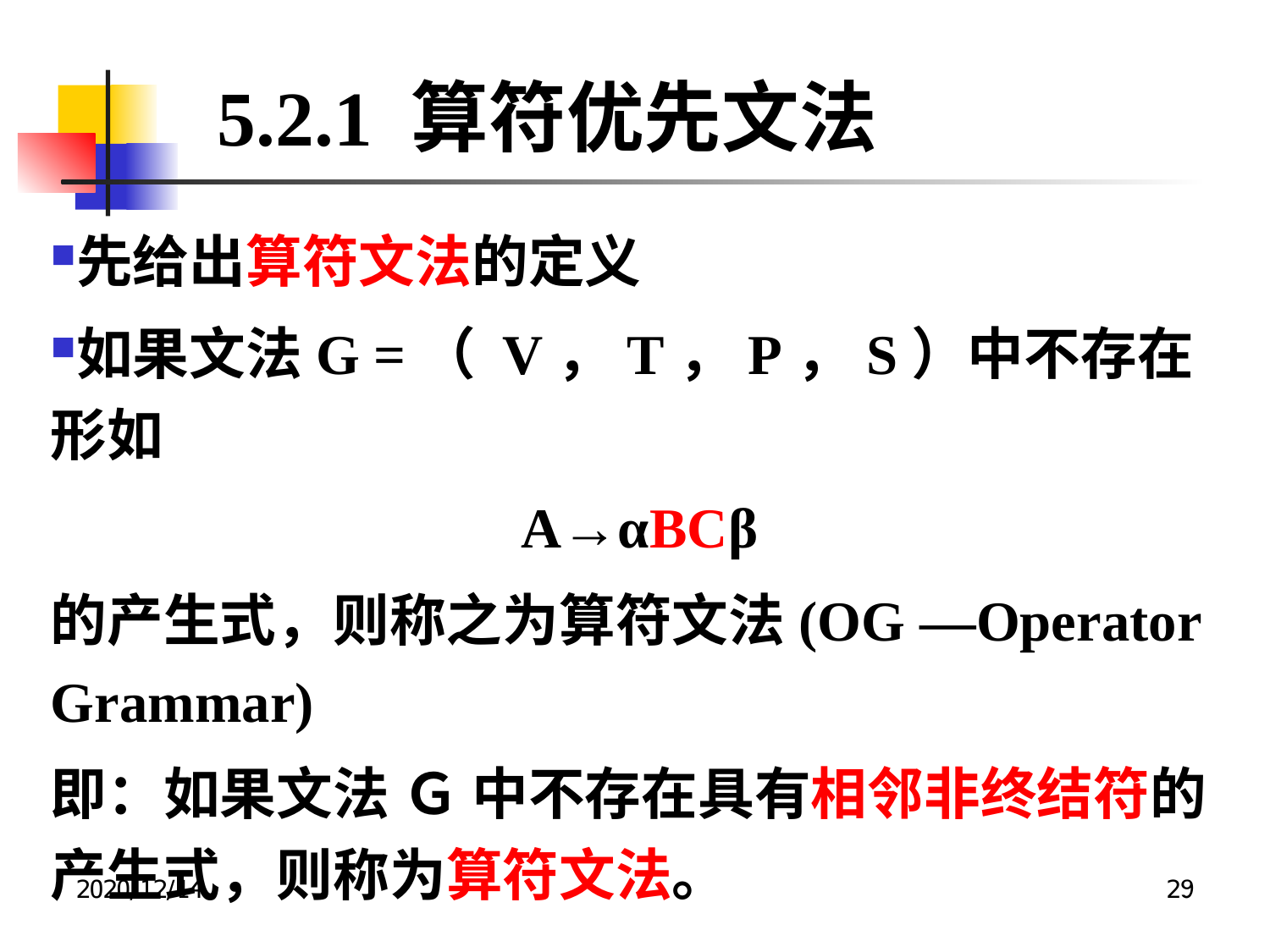

5.2.1 算符优先文法
先给出算符文法的定义
如果文法G =（ V，T，P，S）中不存在形如
A→αBCβ
的产生式，则称之为算符文法(OG —Operator Grammar)
即：如果文法 Ｇ 中不存在具有相邻非终结符的产生式，则称为算符文法。
2020/12/14
29